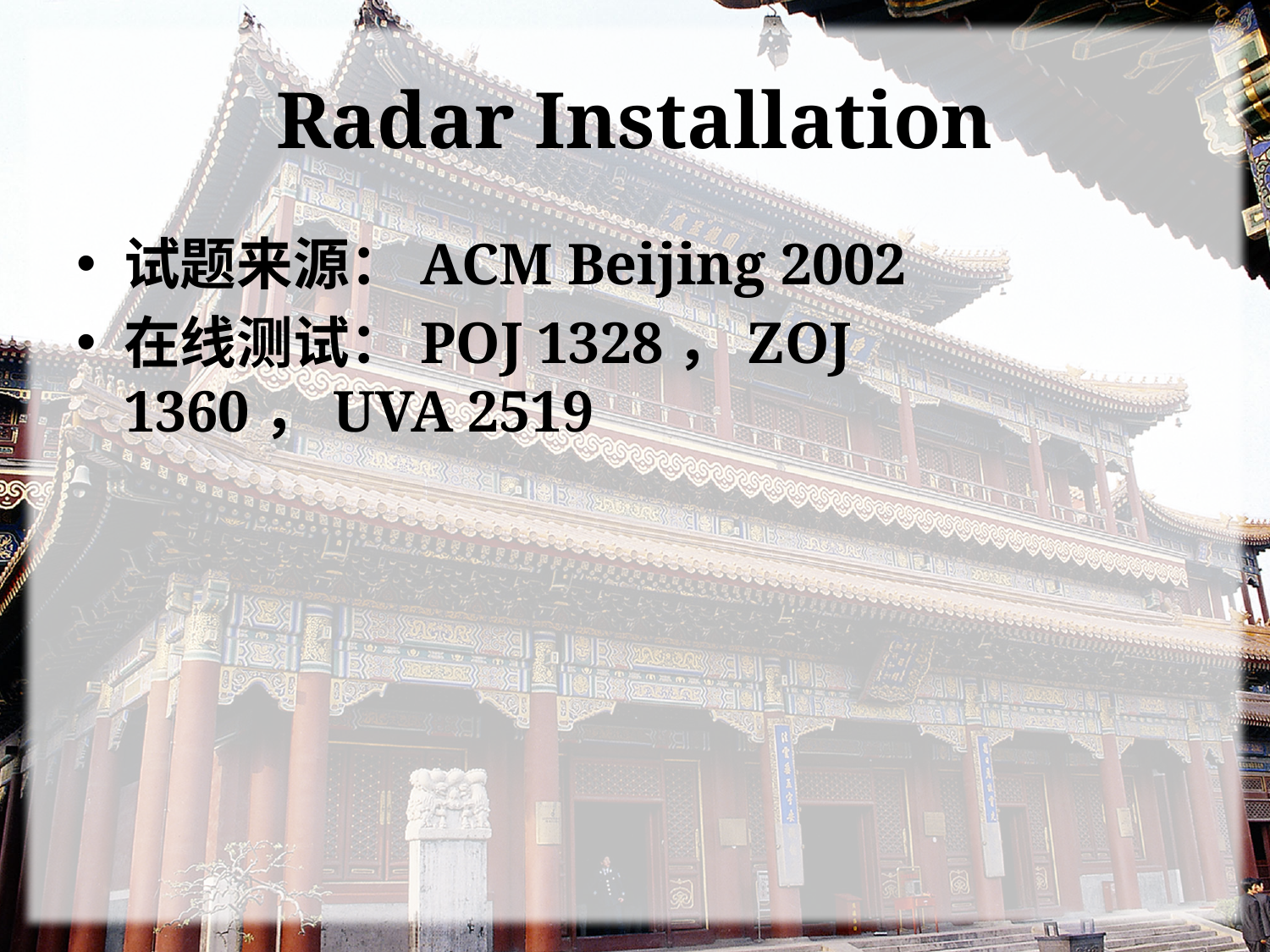

# Radar Installation
试题来源：ACM Beijing 2002
在线测试：POJ 1328，ZOJ 1360，UVA 2519